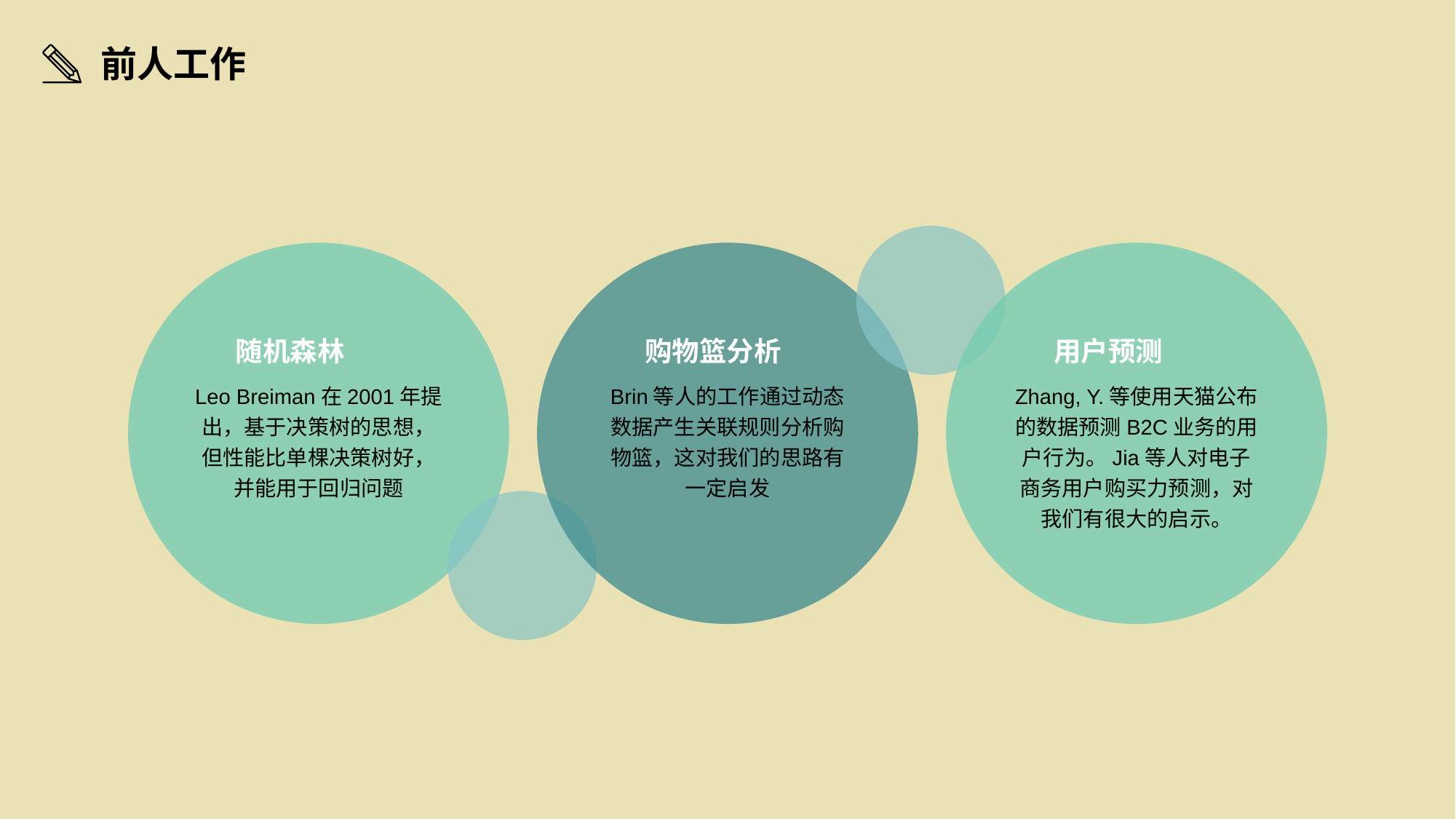

前人工作

随机森林
购物篮分析
用户预测
Leo Breiman在2001年提出，基于决策树的思想，但性能比单棵决策树好，并能用于回归问题
Brin等人的工作通过动态数据产生关联规则分析购物篮，这对我们的思路有一定启发
Zhang, Y.等使用天猫公布的数据预测B2C业务的用户行为。Jia等人对电子商务用户购买力预测，对我们有很大的启示。